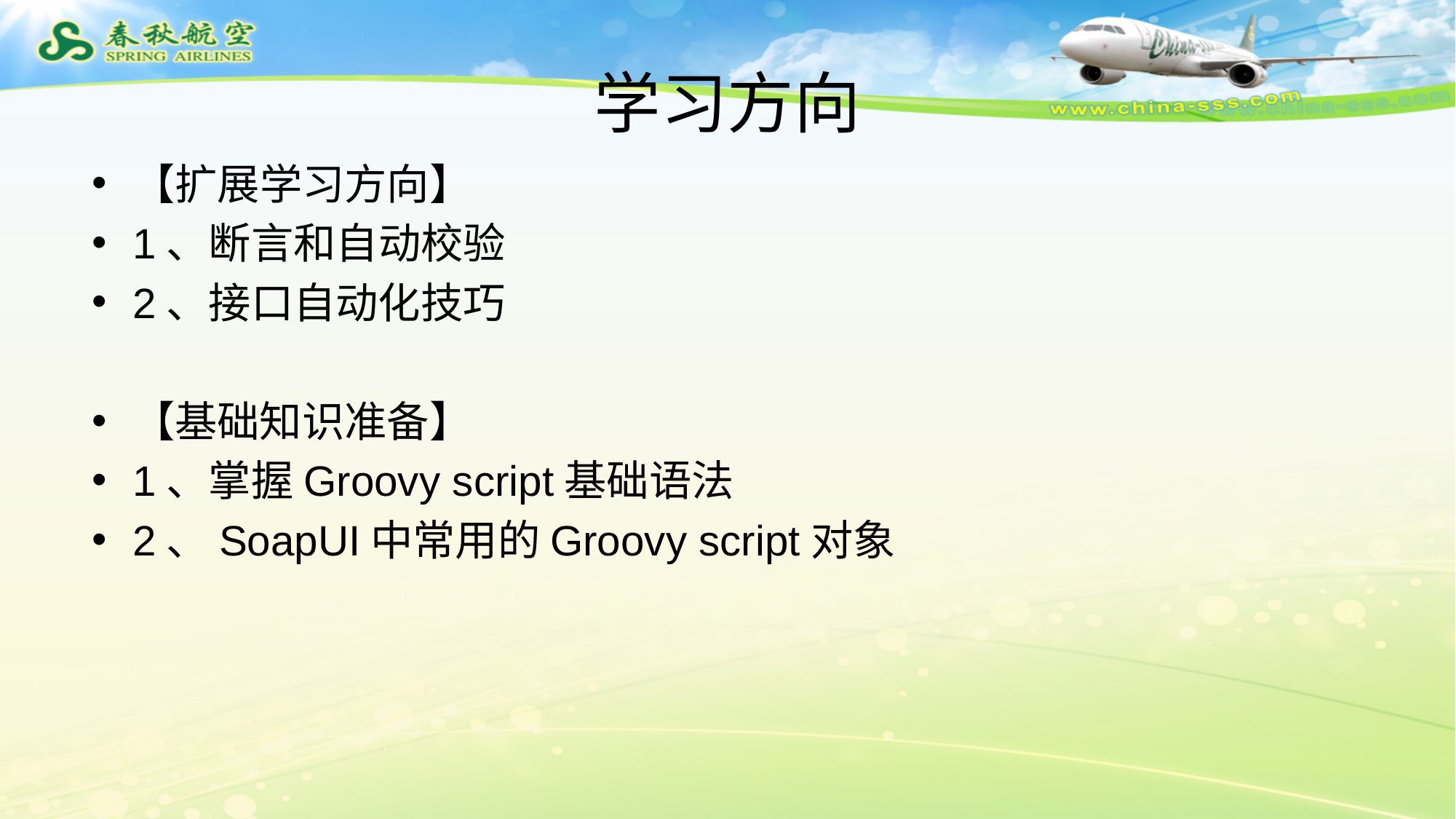

# 学习方向
【扩展学习方向】
1、断言和自动校验
2、接口自动化技巧

【基础知识准备】
1、掌握Groovy script基础语法
2、SoapUI中常用的Groovy script对象